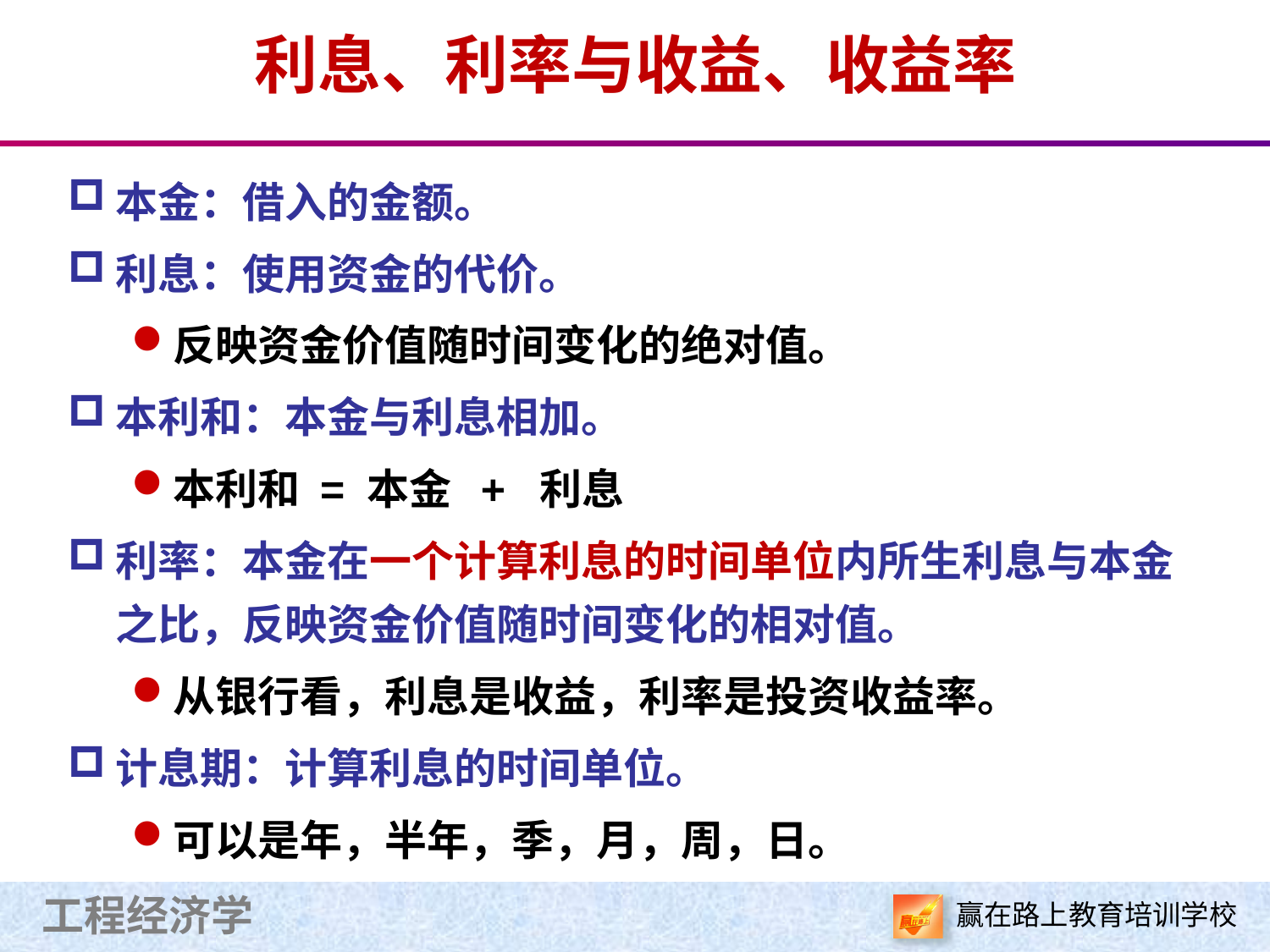

# 利息、利率与收益、收益率
本金：借入的金额。
利息：使用资金的代价。
反映资金价值随时间变化的绝对值。
本利和：本金与利息相加。
本利和 = 本金  +  利息
利率：本金在一个计算利息的时间单位内所生利息与本金之比，反映资金价值随时间变化的相对值。
从银行看，利息是收益，利率是投资收益率。
计息期：计算利息的时间单位。
可以是年，半年，季，月，周，日。